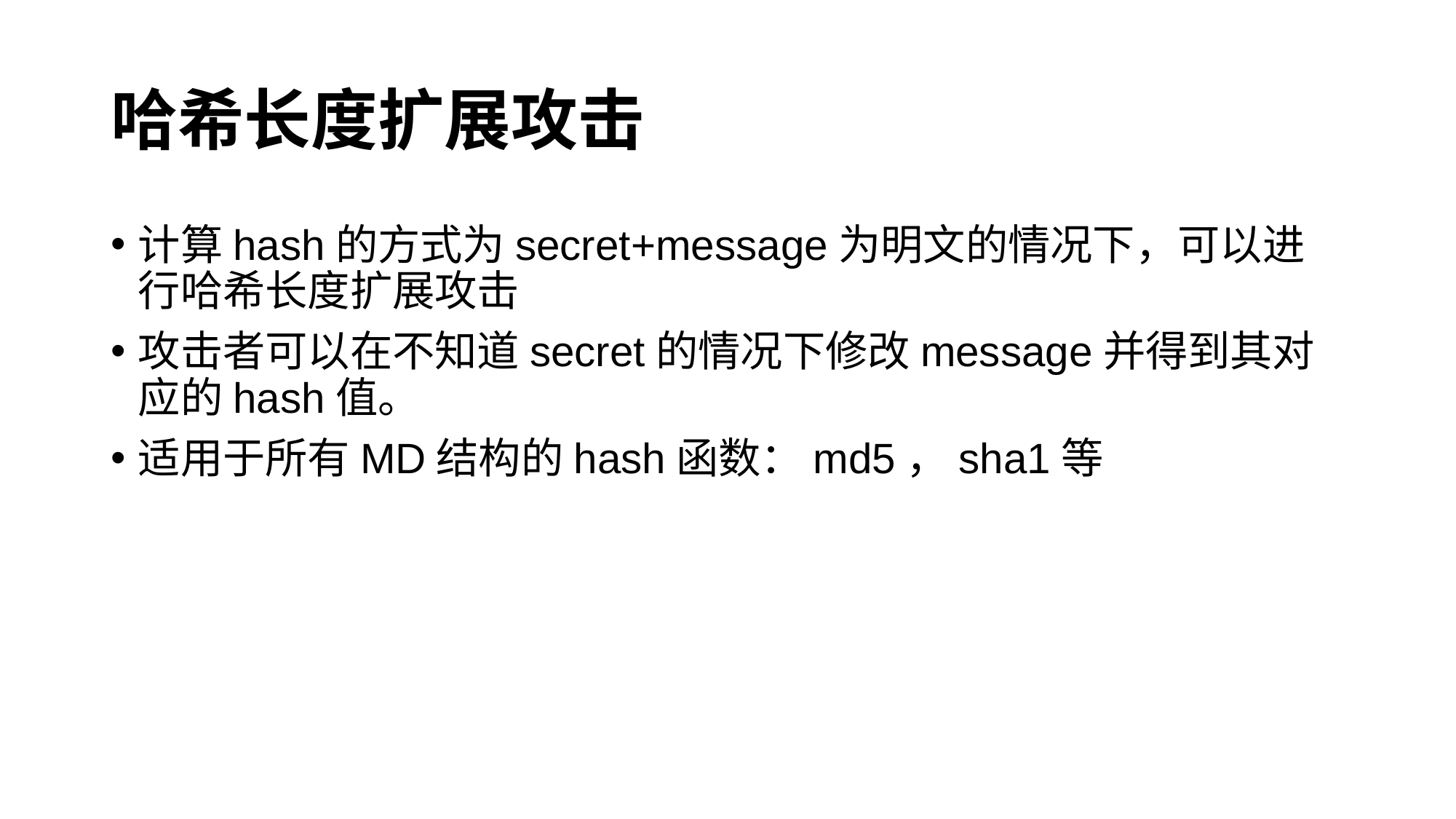

# 哈希长度扩展攻击
计算hash的方式为secret+message为明文的情况下，可以进行哈希长度扩展攻击
攻击者可以在不知道secret的情况下修改message并得到其对应的hash值。
适用于所有MD结构的hash函数：md5，sha1等